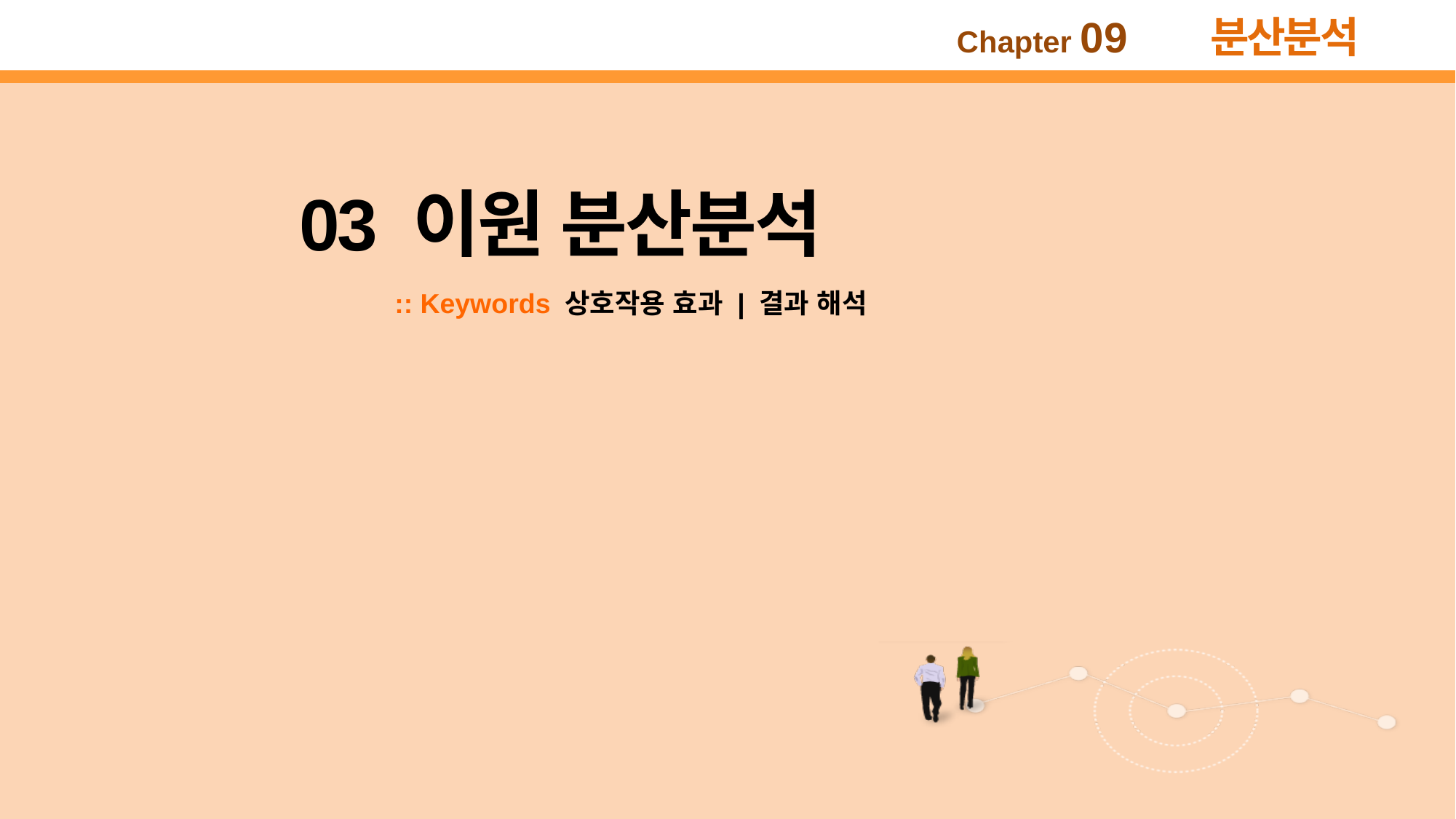

03 이원 분산분석
:: Keywords 상호작용 효과 | 결과 해석